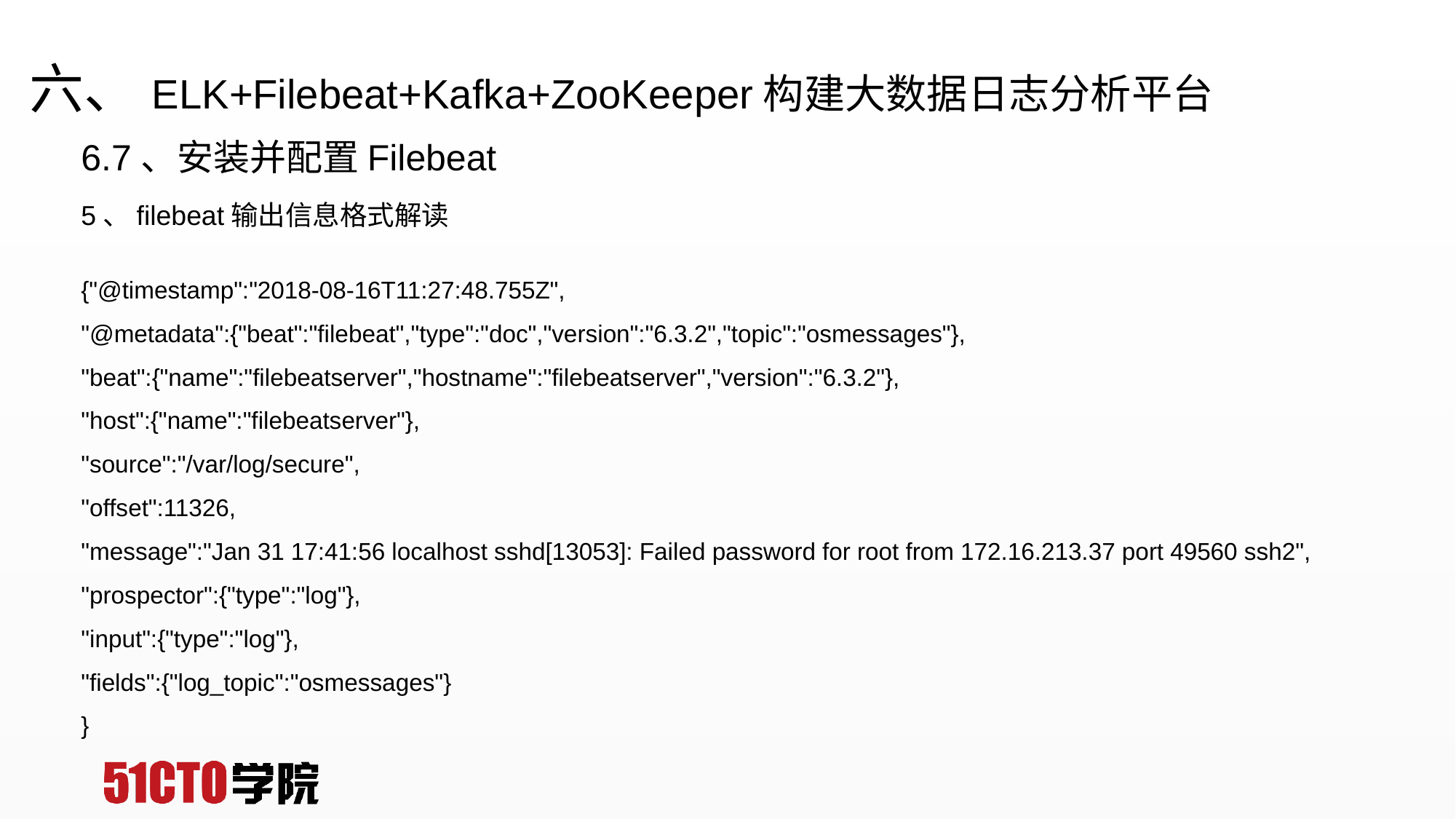

# 六、ELK+Filebeat+Kafka+ZooKeeper构建大数据日志分析平台
6.7、安装并配置Filebeat

5、filebeat输出信息格式解读

{"@timestamp":"2018-08-16T11:27:48.755Z",
"@metadata":{"beat":"filebeat","type":"doc","version":"6.3.2","topic":"osmessages"},
"beat":{"name":"filebeatserver","hostname":"filebeatserver","version":"6.3.2"},
"host":{"name":"filebeatserver"},
"source":"/var/log/secure",
"offset":11326,
"message":"Jan 31 17:41:56 localhost sshd[13053]: Failed password for root from 172.16.213.37 port 49560 ssh2",
"prospector":{"type":"log"},
"input":{"type":"log"},
"fields":{"log_topic":"osmessages"}
}